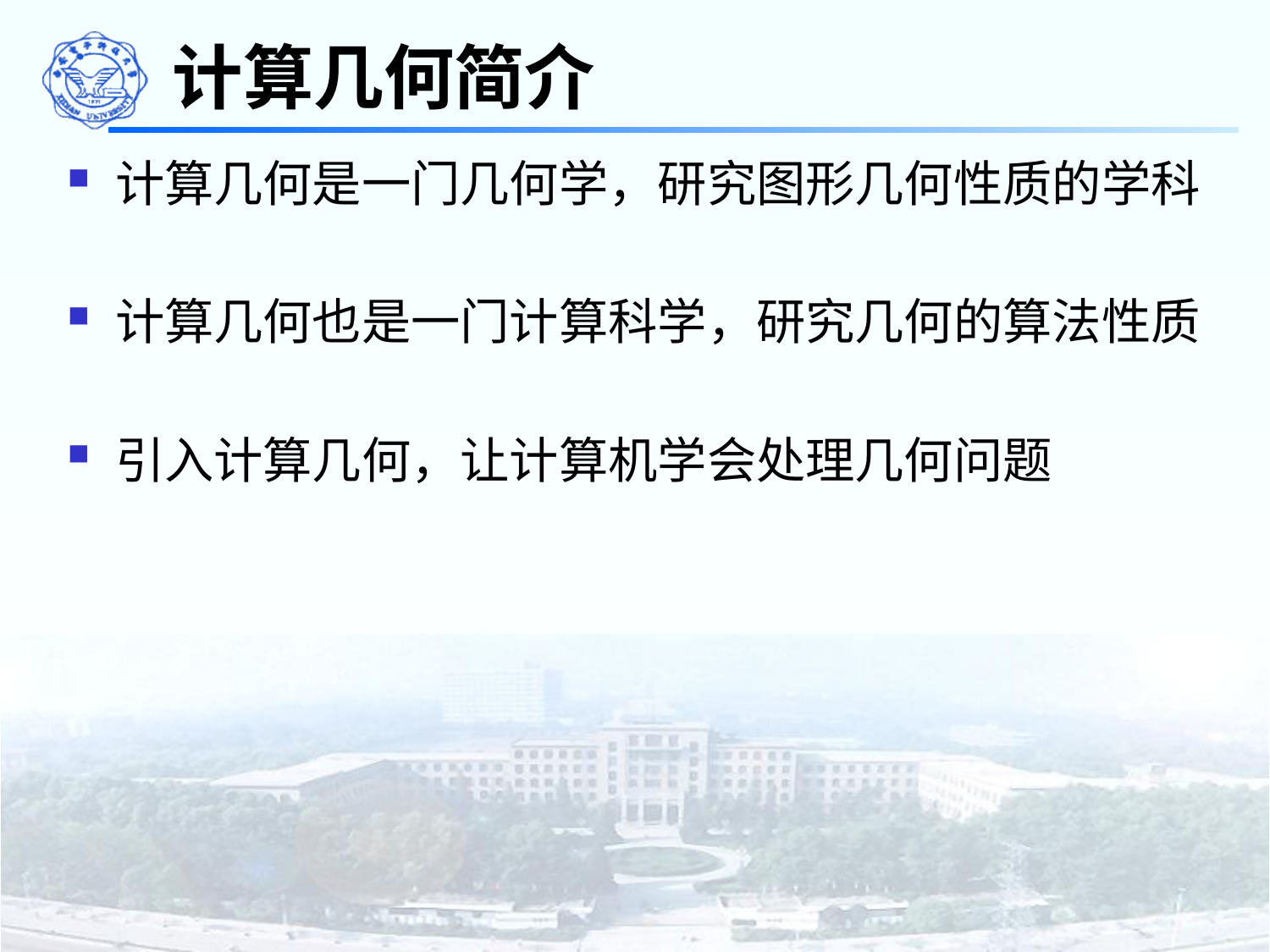

# 计算几何简介
计算几何是一门几何学，研究图形几何性质的学科

计算几何也是一门计算科学，研究几何的算法性质

引入计算几何，让计算机学会处理几何问题